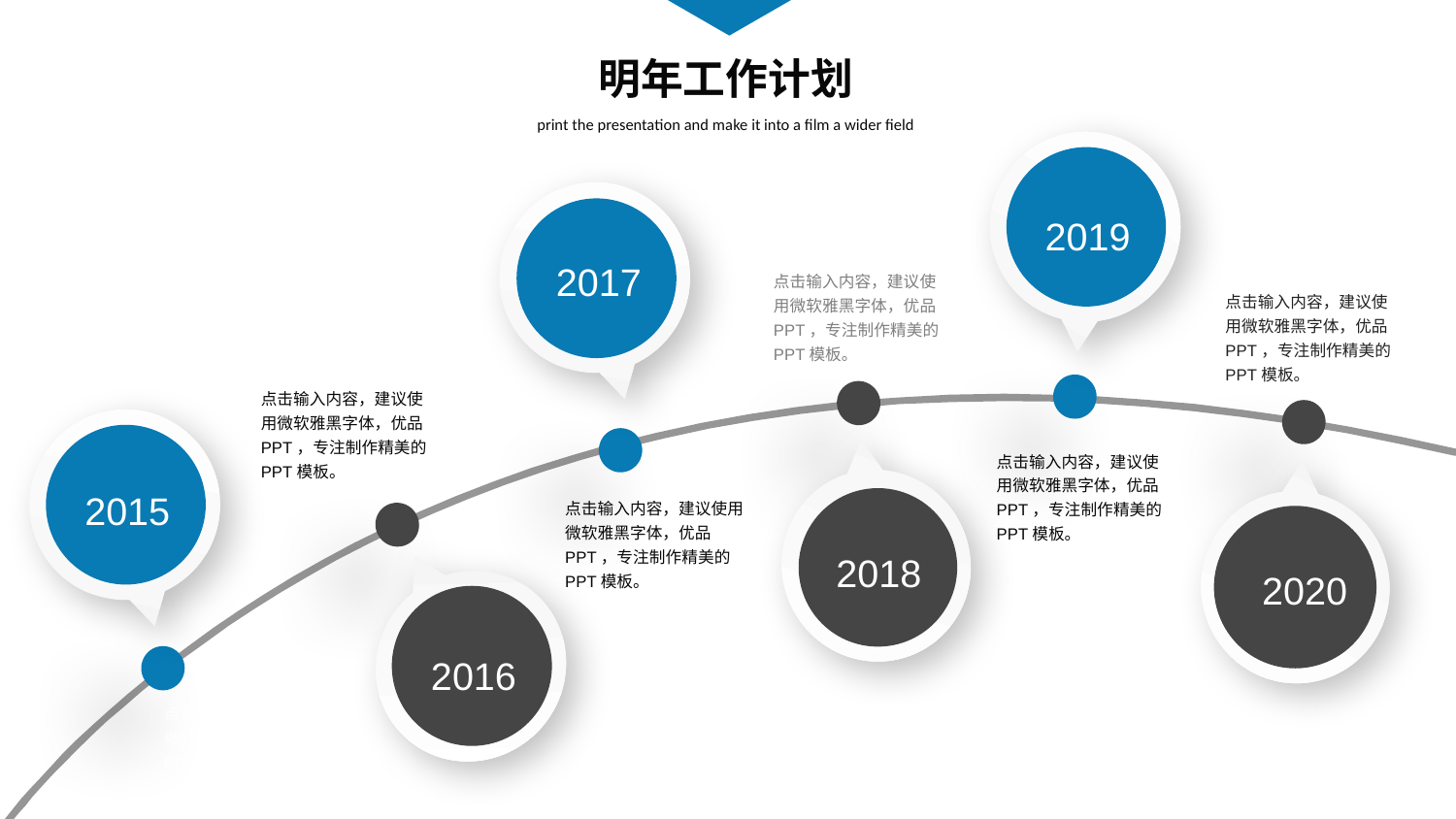

明年工作计划
print the presentation and make it into a film a wider field

2019

2017
点击输入内容，建议使用微软雅黑字体，优品PPT，专注制作精美的PPT模板。
点击输入内容，建议使用微软雅黑字体，优品PPT，专注制作精美的PPT模板。

点击输入内容，建议使用微软雅黑字体，优品PPT，专注制作精美的PPT模板。

2015

点击输入内容，建议使用微软雅黑字体，优品PPT，专注制作精美的PPT模板。

2018

2020
点击输入内容，建议使用微软雅黑字体，优品PPT，专注制作精美的PPT模板。

2016

点击输入内容，建议使用微软雅黑字体，优品PPT，专注制作精美的PPT模板。